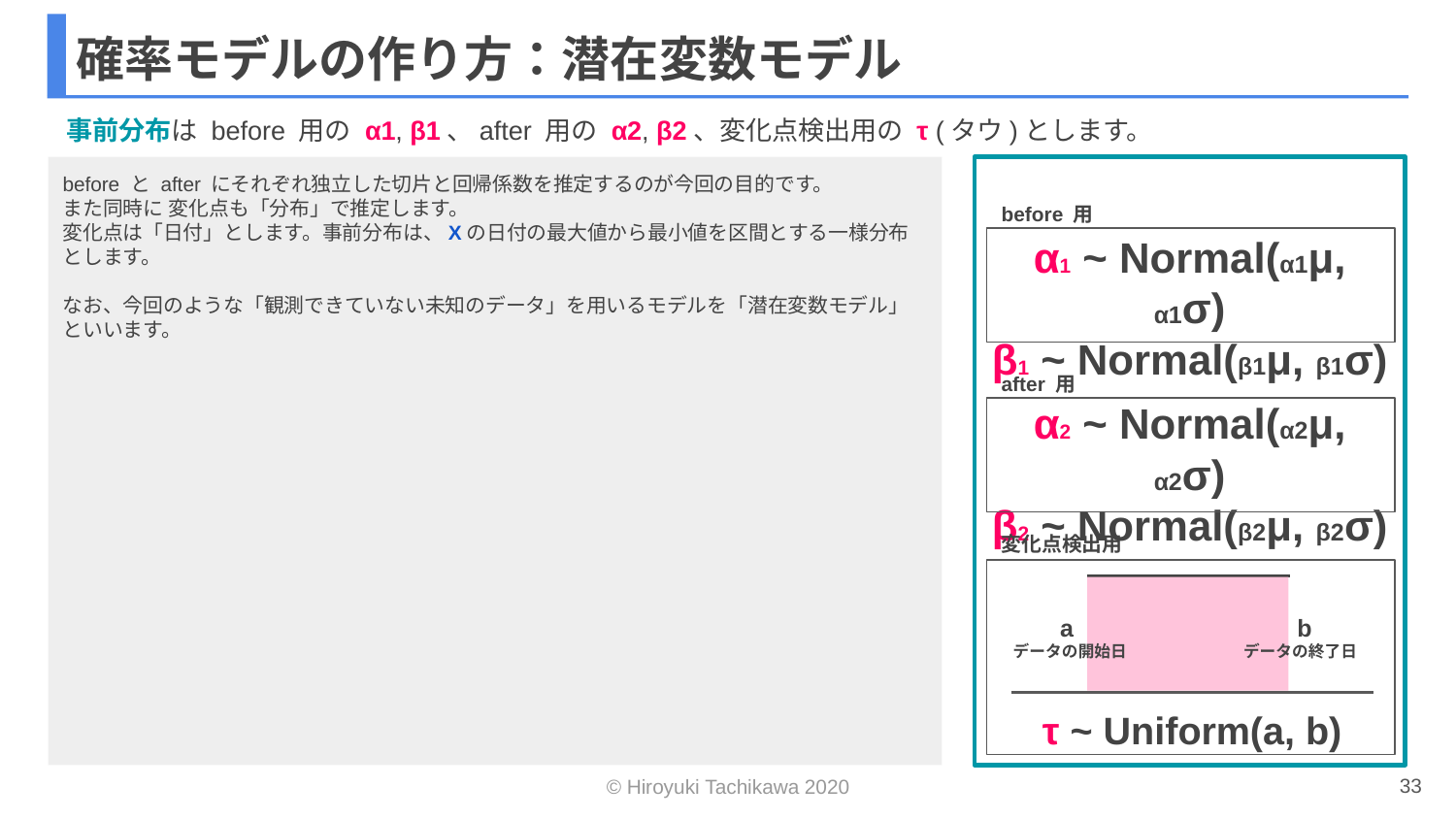

# 確率モデルの作り方：潜在変数モデル
事前分布は before 用の α1, β1、after 用の α2, β2、変化点検出用の τ (タウ)とします。

before と after にそれぞれ独立した切片と回帰係数を推定するのが今回の目的です。
また同時に 変化点も「分布」で推定します。
変化点は「日付」とします。事前分布は、Xの日付の最大値から最小値を区間とする一様分布とします。

なお、今回のような「観測できていない未知のデータ」を用いるモデルを「潜在変数モデル」といいます。

before 用
α1 ~ Normal(α1μ, α1σ)
β1 ~ Normal(β1μ, β1σ)

after 用
α2 ~ Normal(α2μ, α2σ)
β2 ~ Normal(β2μ, β2σ)

変化点検出用

a
b
データの開始日
データの終了日
τ ~ Uniform(a, b)
33